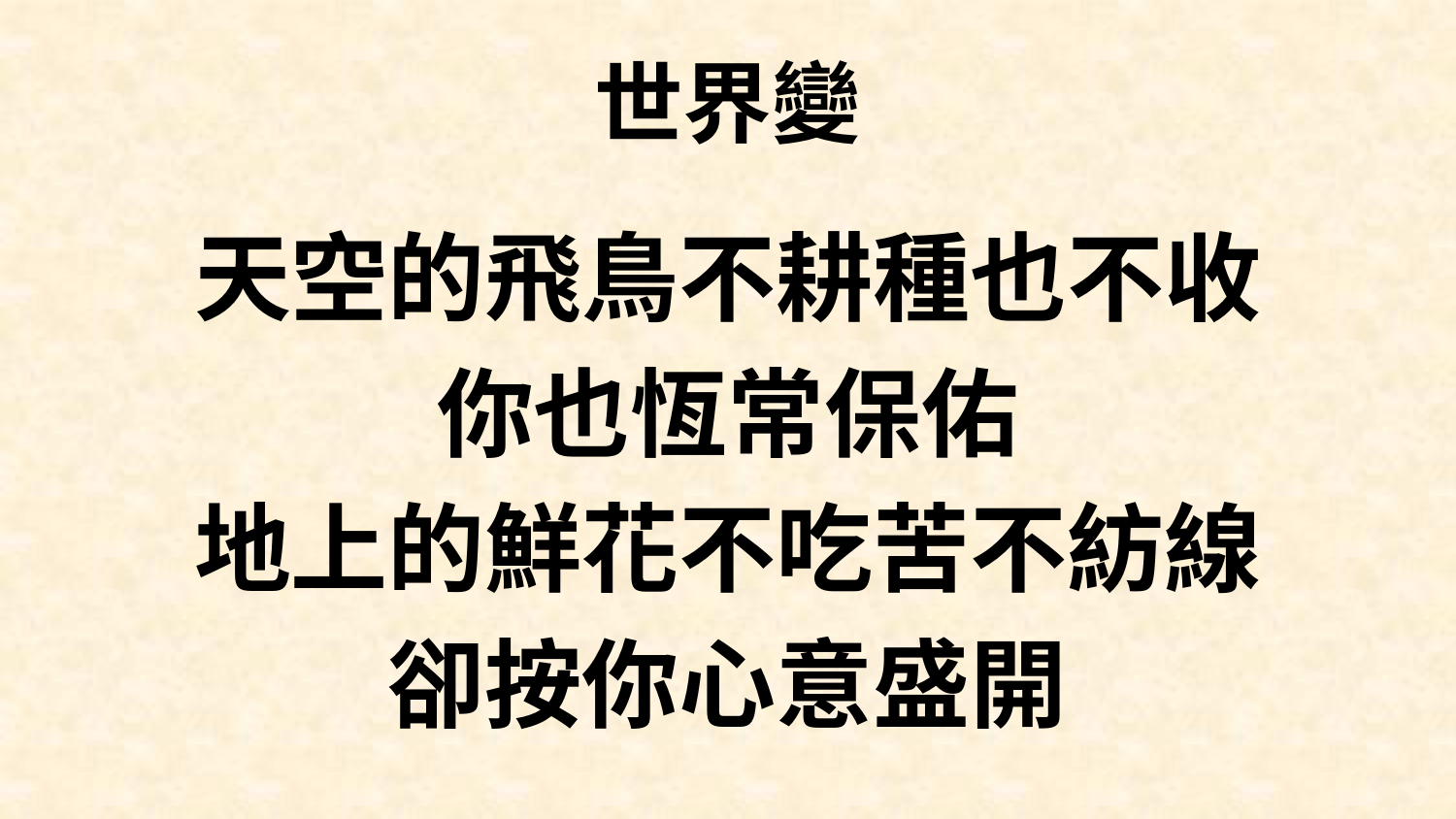

# 世界變
天空的飛鳥不耕種也不收
你也恆常保佑
地上的鮮花不吃苦不紡線
卻按你心意盛開